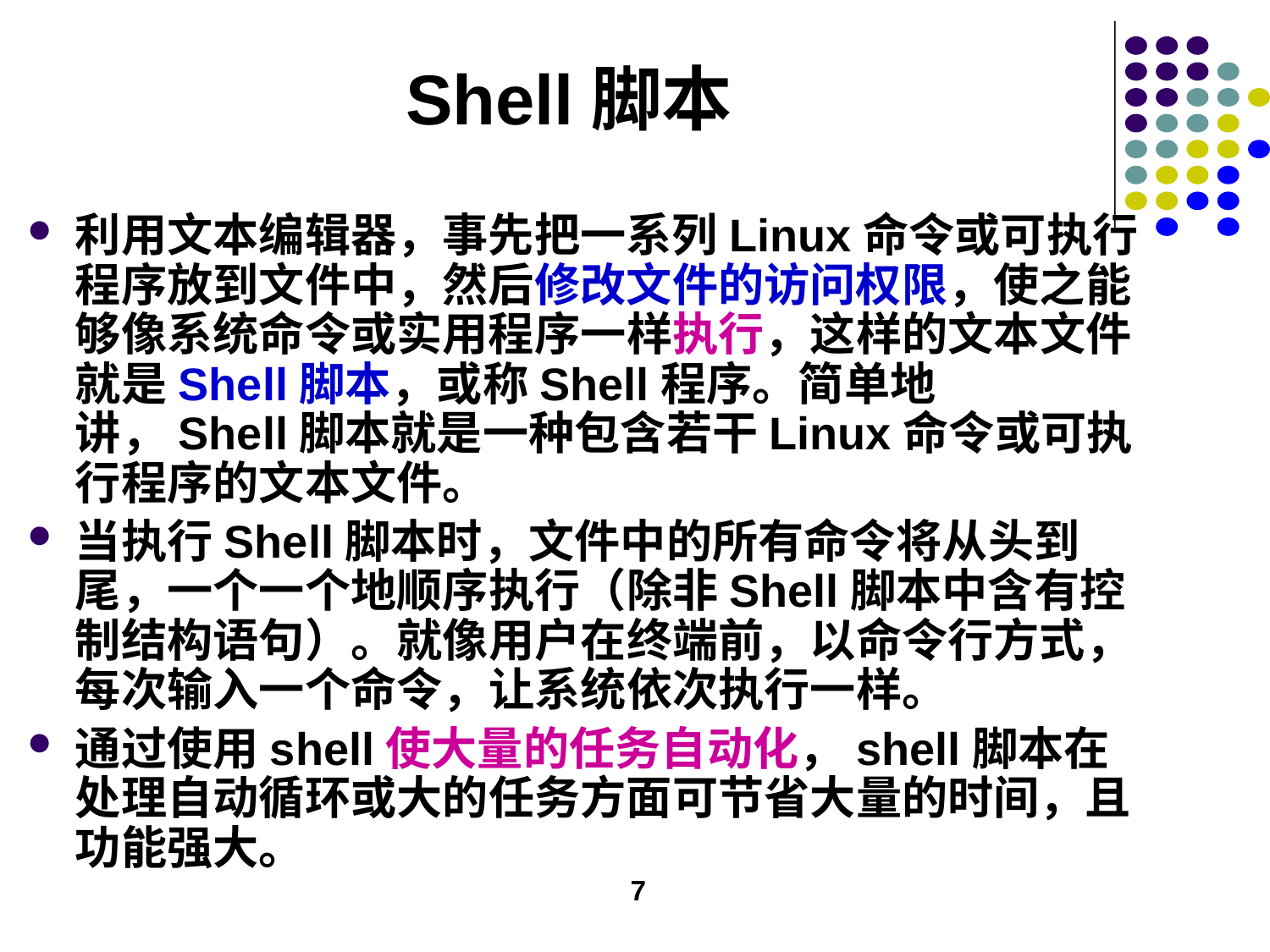

# Shell脚本
利用文本编辑器，事先把一系列Linux命令或可执行程序放到文件中，然后修改文件的访问权限，使之能够像系统命令或实用程序一样执行，这样的文本文件就是Shell脚本，或称Shell程序。简单地讲，Shell脚本就是一种包含若干Linux命令或可执行程序的文本文件。
当执行Shell脚本时，文件中的所有命令将从头到尾，一个一个地顺序执行（除非Shell脚本中含有控制结构语句）。就像用户在终端前，以命令行方式，每次输入一个命令，让系统依次执行一样。
通过使用shell使大量的任务自动化，shell脚本在处理自动循环或大的任务方面可节省大量的时间，且功能强大。

7